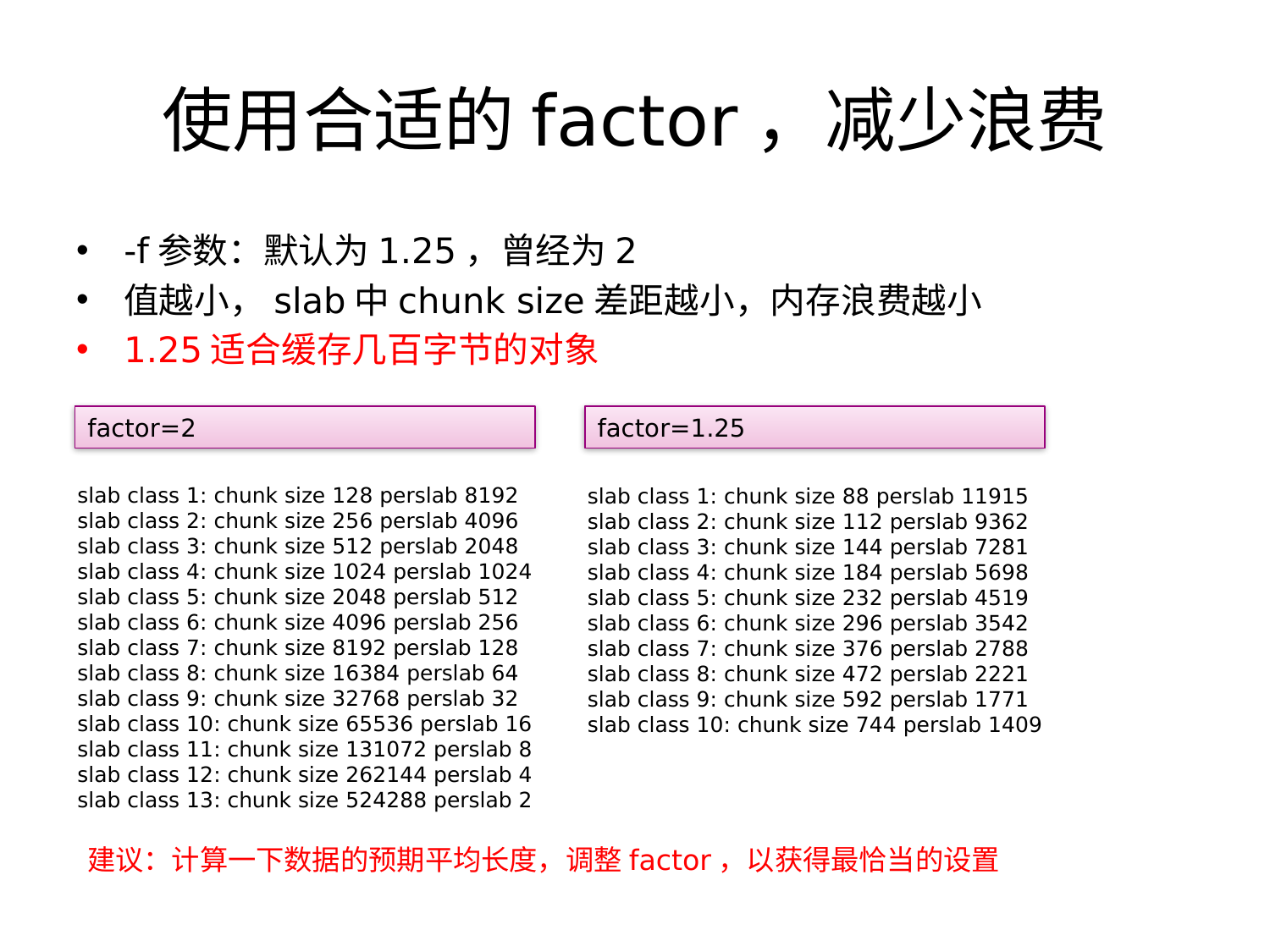

# 使用合适的factor，减少浪费
-f参数：默认为1.25，曾经为2
值越小，slab中chunk size差距越小，内存浪费越小
1.25适合缓存几百字节的对象
factor=2
factor=1.25
slab class 1: chunk size 128 perslab 8192
slab class 2: chunk size 256 perslab 4096
slab class 3: chunk size 512 perslab 2048
slab class 4: chunk size 1024 perslab 1024
slab class 5: chunk size 2048 perslab 512
slab class 6: chunk size 4096 perslab 256
slab class 7: chunk size 8192 perslab 128
slab class 8: chunk size 16384 perslab 64
slab class 9: chunk size 32768 perslab 32
slab class 10: chunk size 65536 perslab 16
slab class 11: chunk size 131072 perslab 8
slab class 12: chunk size 262144 perslab 4
slab class 13: chunk size 524288 perslab 2
slab class 1: chunk size 88 perslab 11915
slab class 2: chunk size 112 perslab 9362
slab class 3: chunk size 144 perslab 7281
slab class 4: chunk size 184 perslab 5698
slab class 5: chunk size 232 perslab 4519
slab class 6: chunk size 296 perslab 3542
slab class 7: chunk size 376 perslab 2788
slab class 8: chunk size 472 perslab 2221
slab class 9: chunk size 592 perslab 1771
slab class 10: chunk size 744 perslab 1409
建议：计算一下数据的预期平均长度，调整factor，以获得最恰当的设置